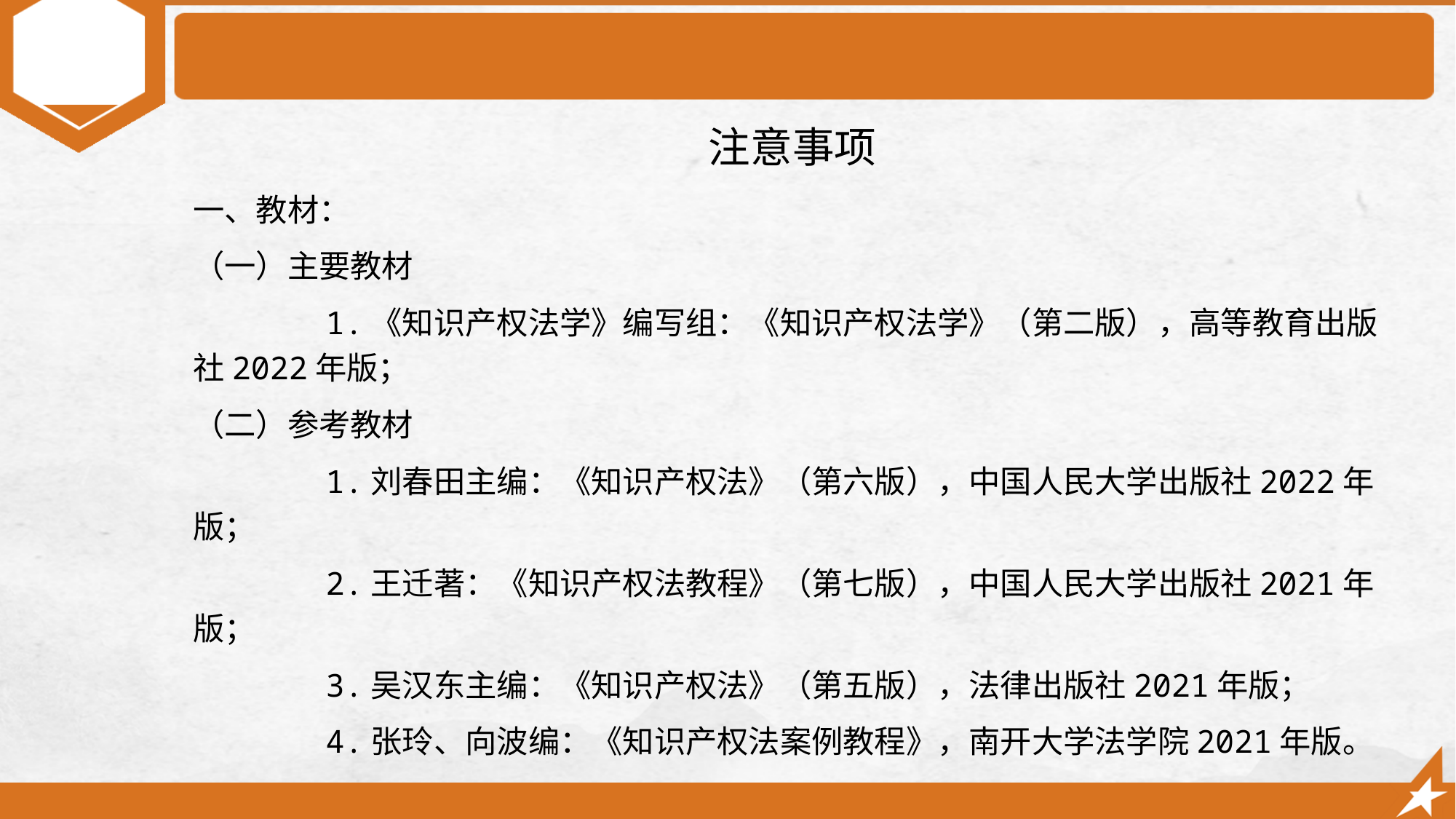

注意事项
一、教材：
（一）主要教材
       1.《知识产权法学》编写组：《知识产权法学》（第二版），高等教育出版社2022年版；
（二）参考教材
       1.刘春田主编：《知识产权法》（第六版），中国人民大学出版社2022年版；
       2.王迁著：《知识产权法教程》（第七版），中国人民大学出版社2021年版；
       3.吴汉东主编：《知识产权法》（第五版），法律出版社2021年版；
       4.张玲、向波编：《知识产权法案例教程》，南开大学法学院2021年版。